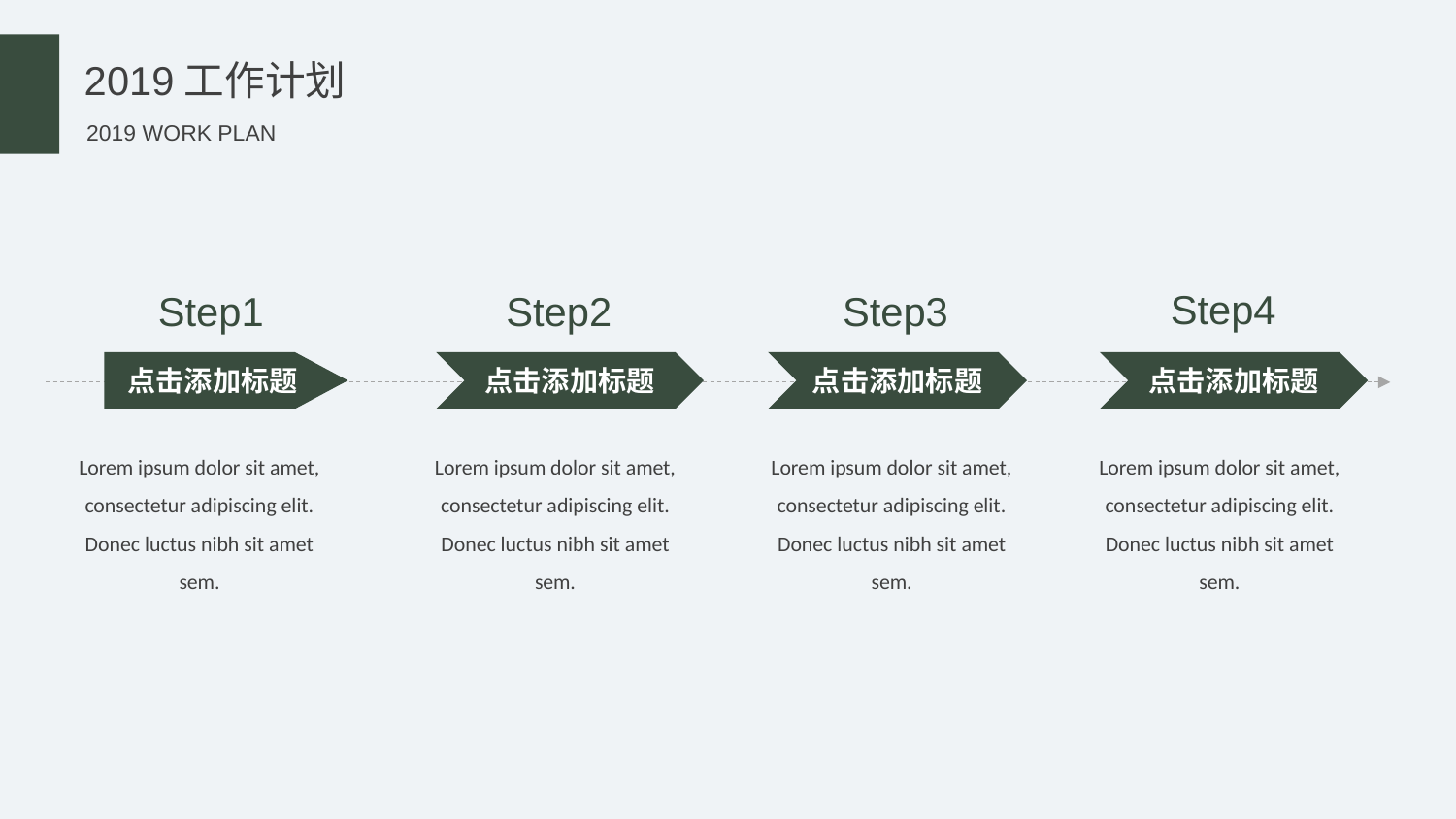

2019工作计划
2019 WORK PLAN
Step4
Step1
Step2
Step3
点击添加标题
点击添加标题
点击添加标题
点击添加标题
Lorem ipsum dolor sit amet, consectetur adipiscing elit. Donec luctus nibh sit amet sem.
Lorem ipsum dolor sit amet, consectetur adipiscing elit. Donec luctus nibh sit amet sem.
Lorem ipsum dolor sit amet, consectetur adipiscing elit. Donec luctus nibh sit amet sem.
Lorem ipsum dolor sit amet, consectetur adipiscing elit. Donec luctus nibh sit amet sem.